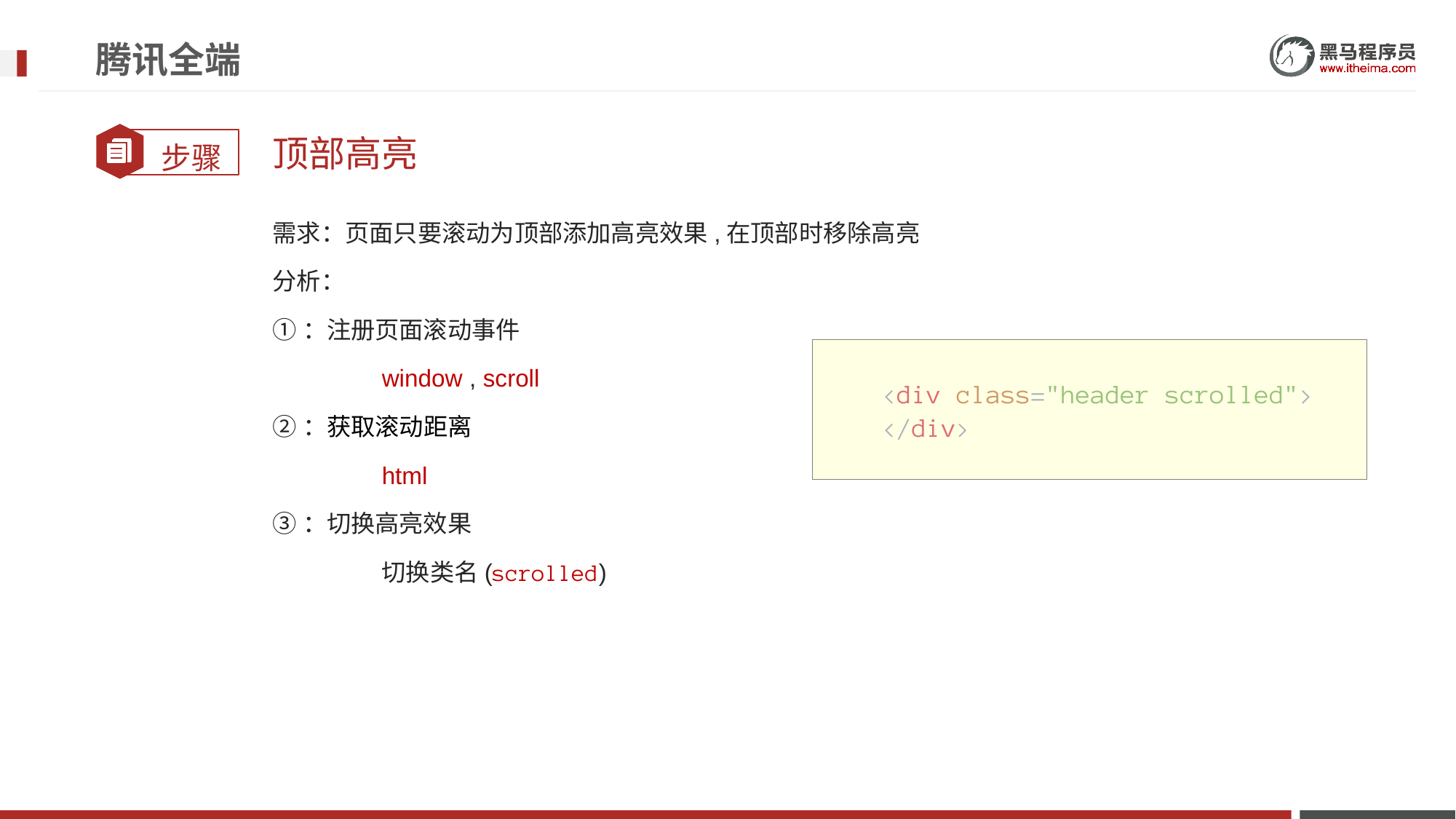

# 腾讯全端
顶部高亮
需求：页面只要滚动为顶部添加高亮效果,在顶部时移除高亮
分析：
①：注册页面滚动事件
	window , scroll
②：获取滚动距离
	html
③：切换高亮效果
	切换类名(scrolled)

    <div class="header scrolled">
    </div>